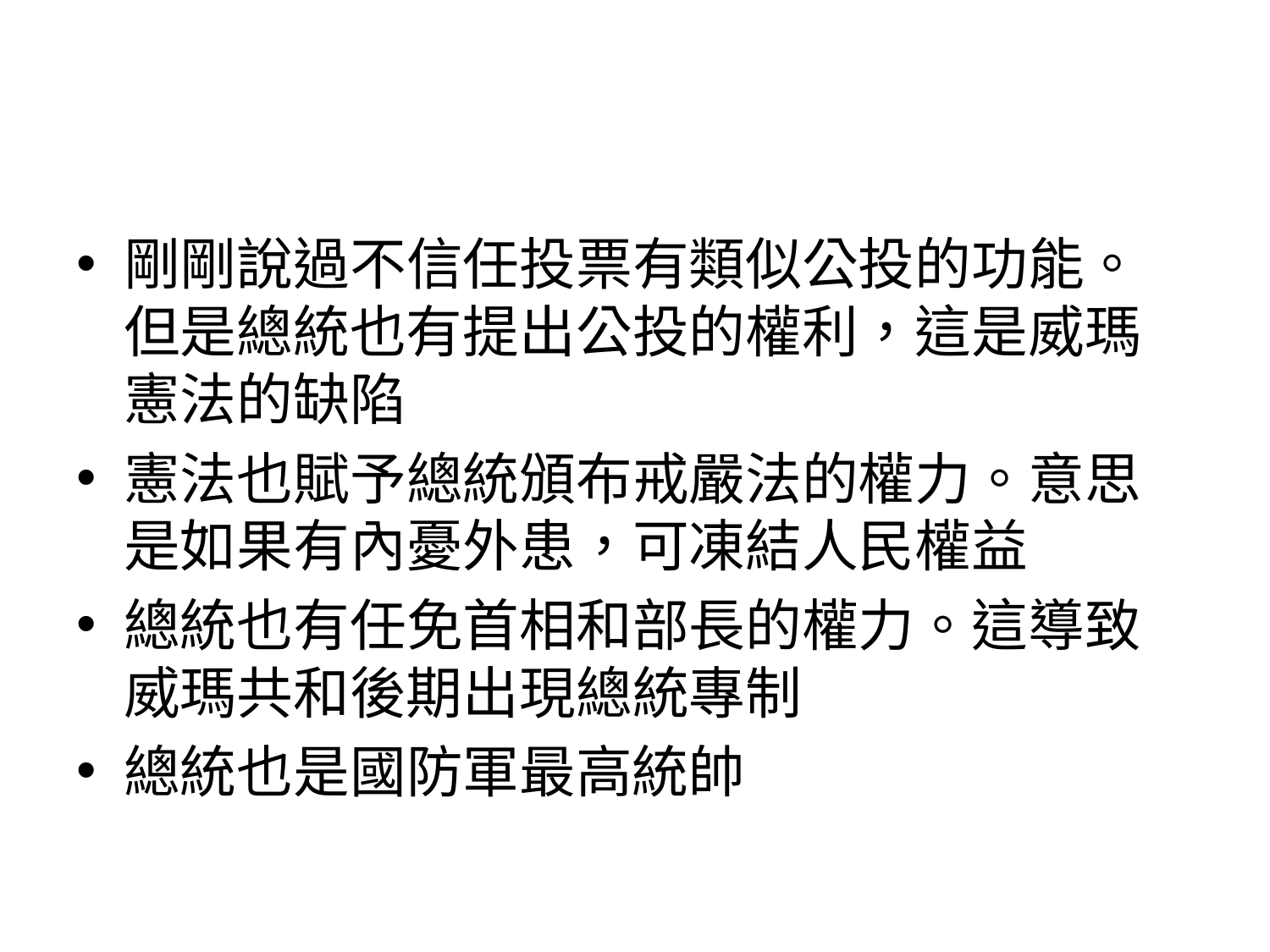

#
剛剛說過不信任投票有類似公投的功能。但是總統也有提出公投的權利，這是威瑪憲法的缺陷
憲法也賦予總統頒布戒嚴法的權力。意思是如果有內憂外患，可凍結人民權益
總統也有任免首相和部長的權力。這導致威瑪共和後期出現總統專制
總統也是國防軍最高統帥